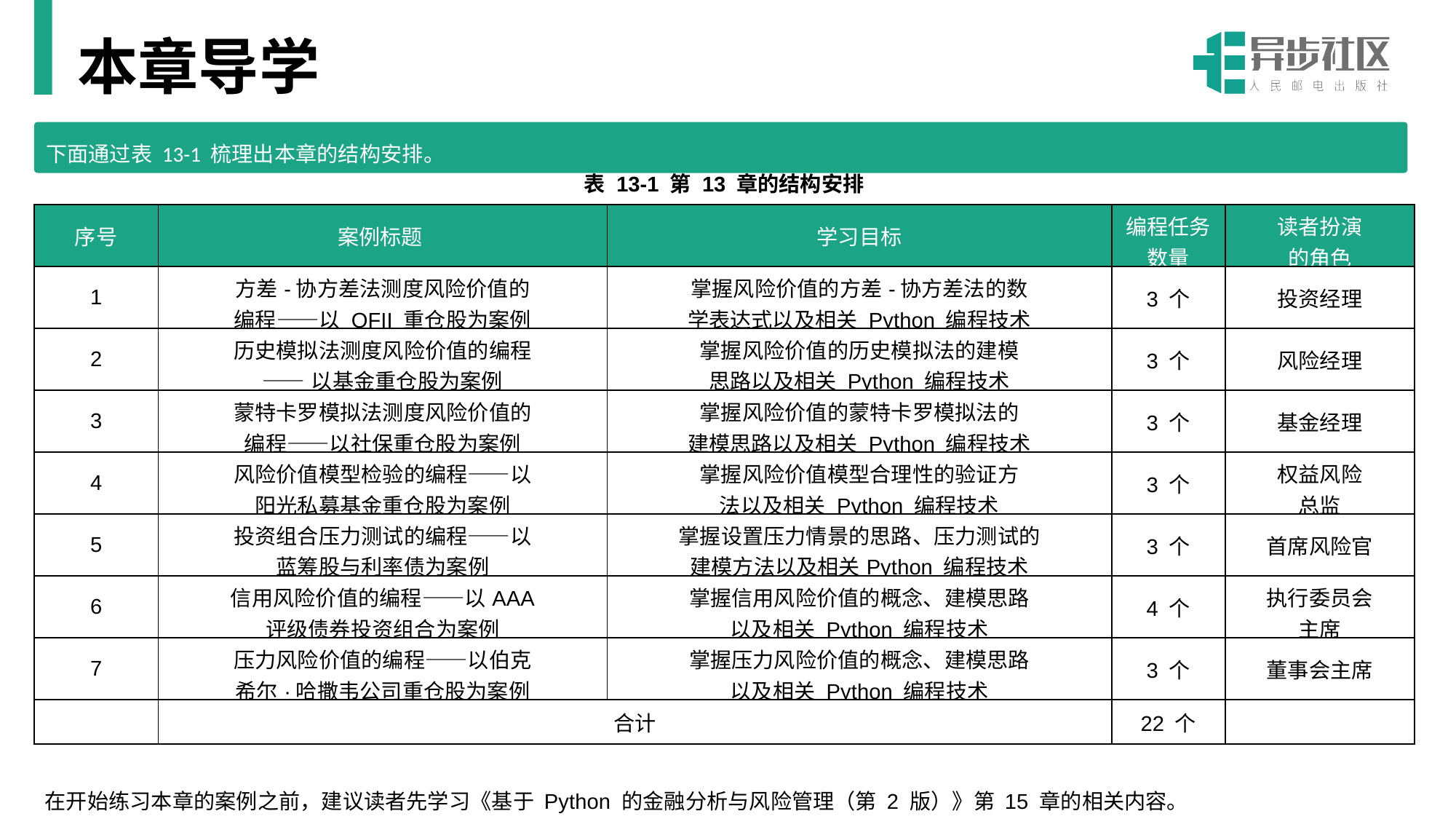

本章导学
下面通过表 13-1 梳理出本章的结构安排。
| 表 13-1 第 13 章的结构安排 |  |  |  |  |
| --- | --- | --- | --- | --- |
| 序号 | 案例标题 | 学习目标 | 编程任务 数量 | 读者扮演 的角色 |
| 1 | 方差-协方差法测度风险价值的 编程——以 QFII 重仓股为案例 | 掌握风险价值的方差-协方差法的数 学表达式以及相关 Python 编程技术 | 3 个 | 投资经理 |
| 2 | 历史模拟法测度风险价值的编程 ——以基金重仓股为案例 | 掌握风险价值的历史模拟法的建模 思路以及相关 Python 编程技术 | 3 个 | 风险经理 |
| 3 | 蒙特卡罗模拟法测度风险价值的 编程——以社保重仓股为案例 | 掌握风险价值的蒙特卡罗模拟法的 建模思路以及相关 Python 编程技术 | 3 个 | 基金经理 |
| 4 | 风险价值模型检验的编程——以 阳光私募基金重仓股为案例 | 掌握风险价值模型合理性的验证方 法以及相关 Python 编程技术 | 3 个 | 权益风险 总监 |
| 5 | 投资组合压力测试的编程——以 蓝筹股与利率债为案例 | 掌握设置压力情景的思路、压力测试的 建模方法以及相关Python 编程技术 | 3 个 | 首席风险官 |
| 6 | 信用风险价值的编程——以AAA 评级债券投资组合为案例 | 掌握信用风险价值的概念、建模思路 以及相关 Python 编程技术 | 4 个 | 执行委员会 主席 |
| 7 | 压力风险价值的编程——以伯克 希尔·哈撒韦公司重仓股为案例 | 掌握压力风险价值的概念、建模思路 以及相关 Python 编程技术 | 3 个 | 董事会主席 |
|  | 合计 |  | 22 个 |  |
在开始练习本章的案例之前，建议读者先学习《基于 Python 的金融分析与风险管理（第 2 版）》第 15 章的相关内容。